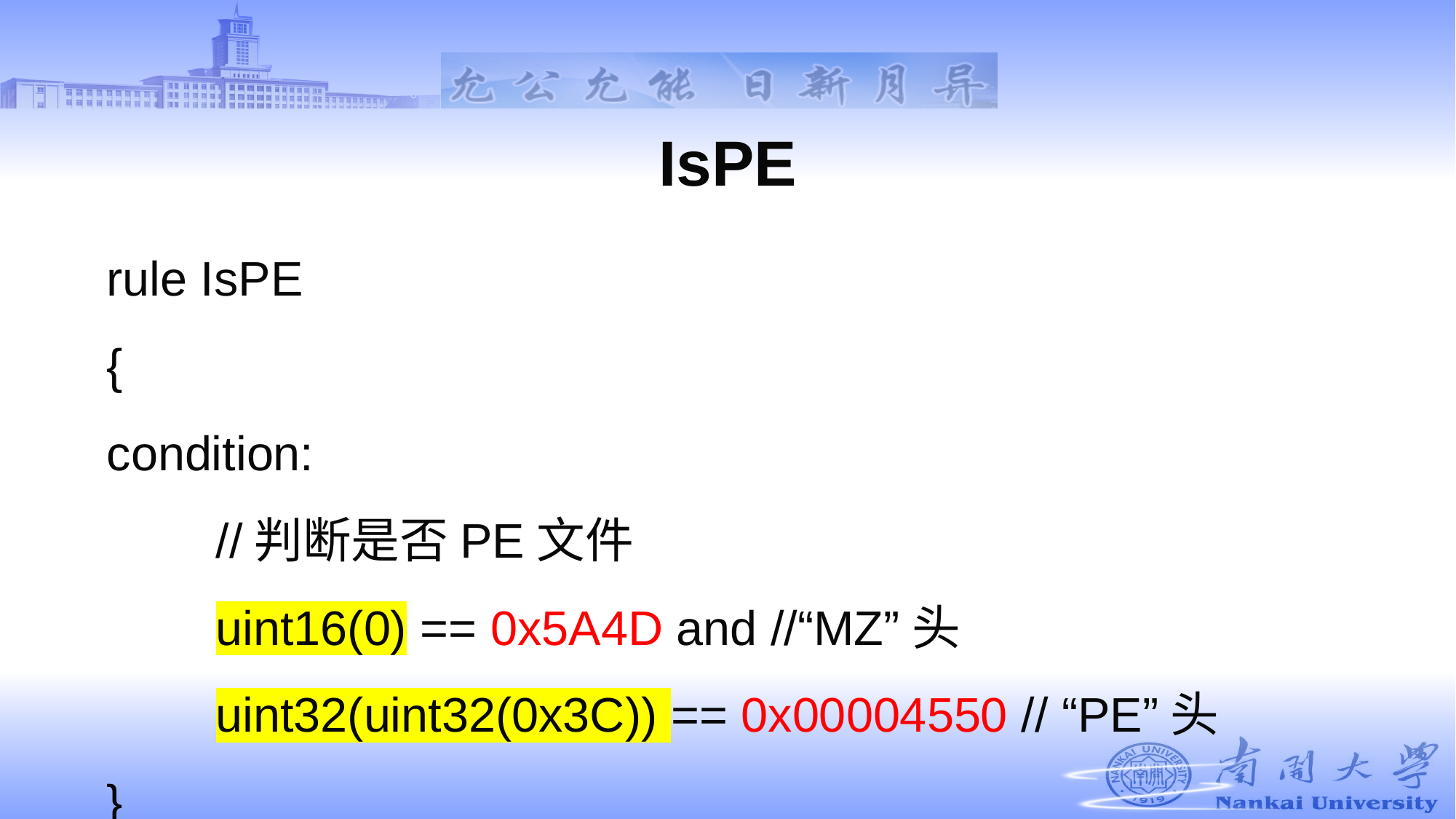

# IsPE
rule IsPE
{
condition:
	//判断是否PE文件
	uint16(0) == 0x5A4D and //“MZ”头
	uint32(uint32(0x3C)) == 0x00004550 // “PE”头
}